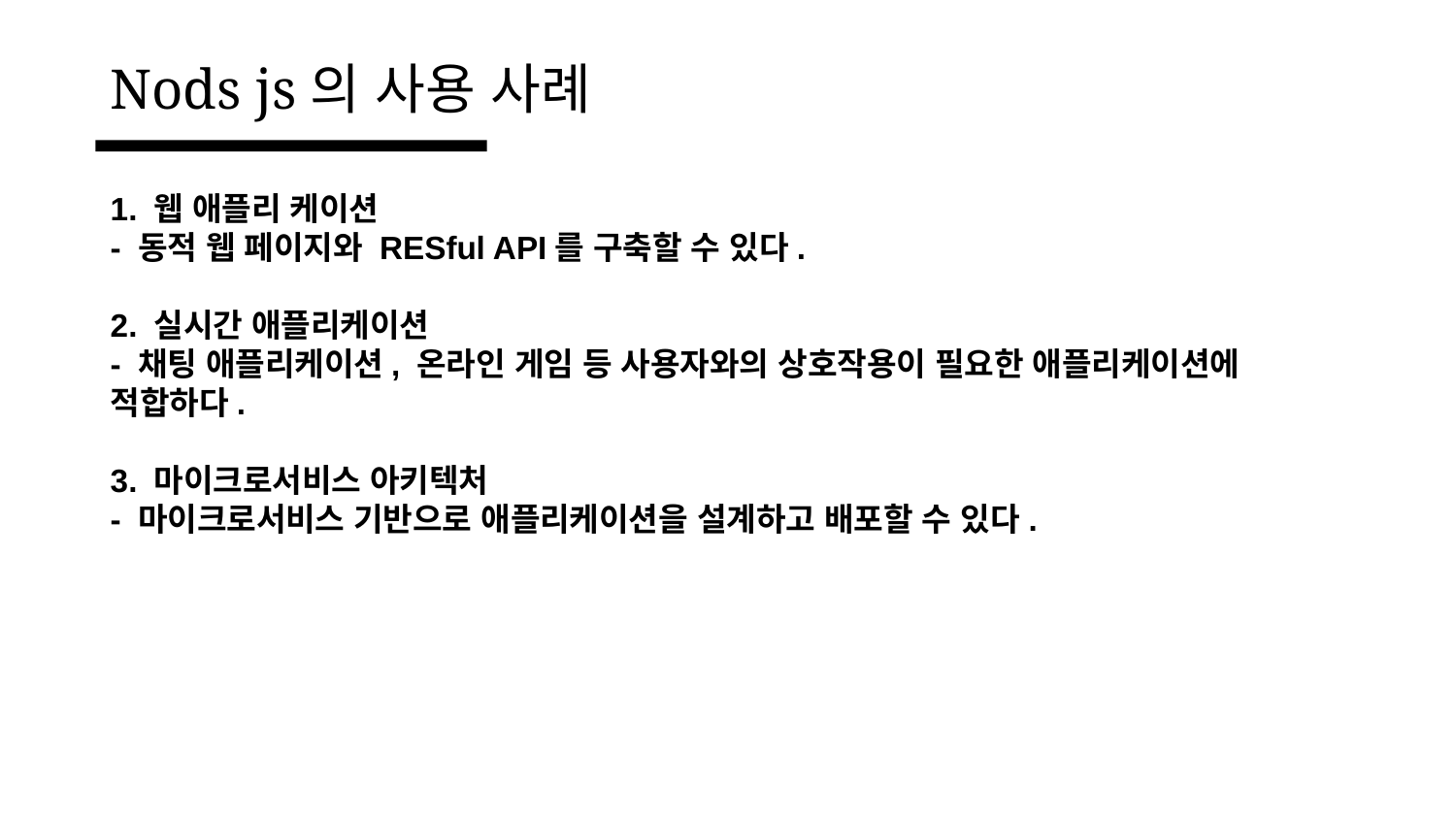

Nods js의 사용 사례

1. 웹 애플리 케이션
- 동적 웹 페이지와 RESful API를 구축할 수 있다.

2. 실시간 애플리케이션
- 채팅 애플리케이션, 온라인 게임 등 사용자와의 상호작용이 필요한 애플리케이션에 적합하다.

3. 마이크로서비스 아키텍처
- 마이크로서비스 기반으로 애플리케이션을 설계하고 배포할 수 있다.